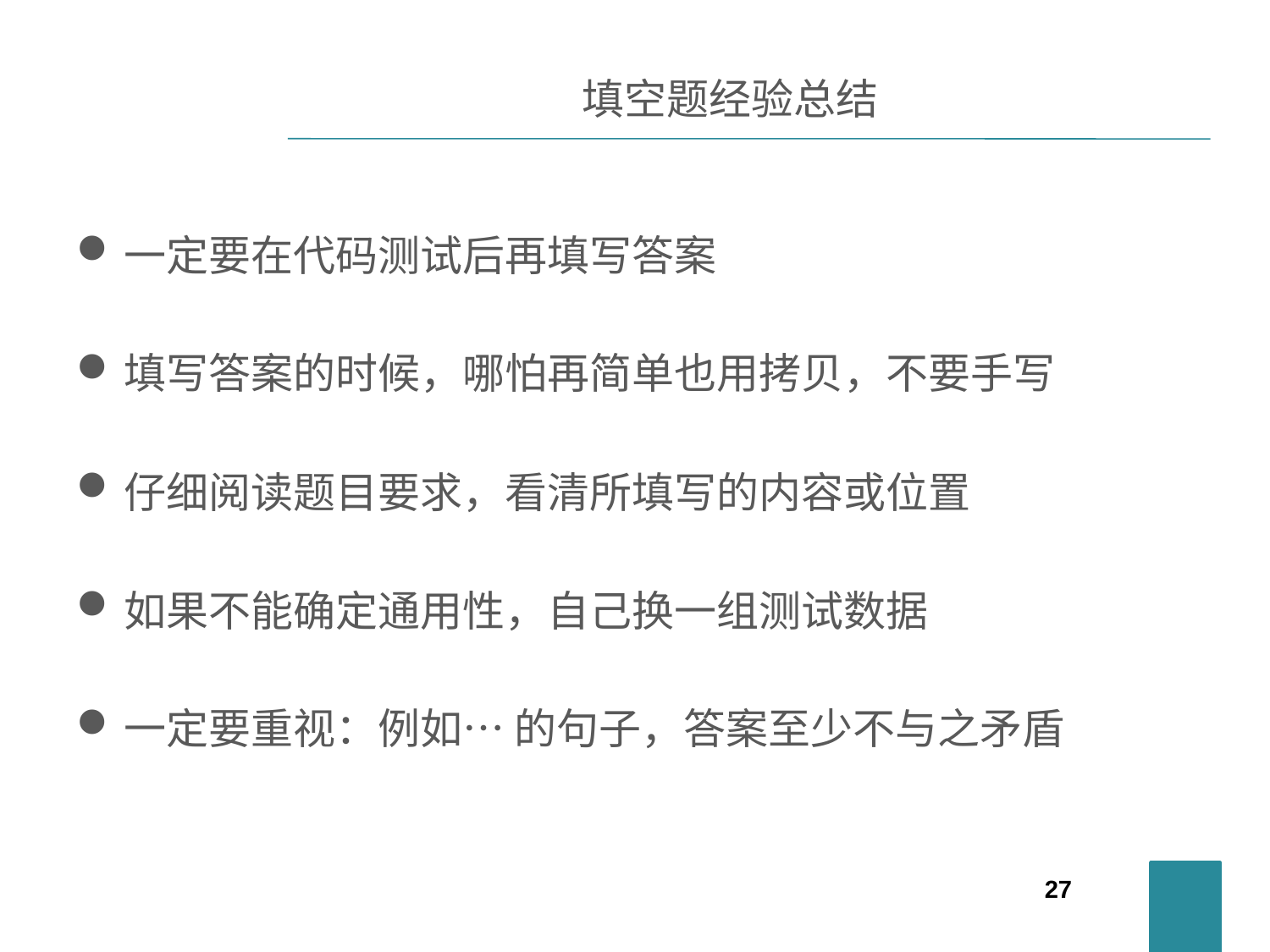

# 填空题经验总结
一定要在代码测试后再填写答案

填写答案的时候，哪怕再简单也用拷贝，不要手写

仔细阅读题目要求，看清所填写的内容或位置

如果不能确定通用性，自己换一组测试数据

一定要重视：例如… 的句子，答案至少不与之矛盾
27